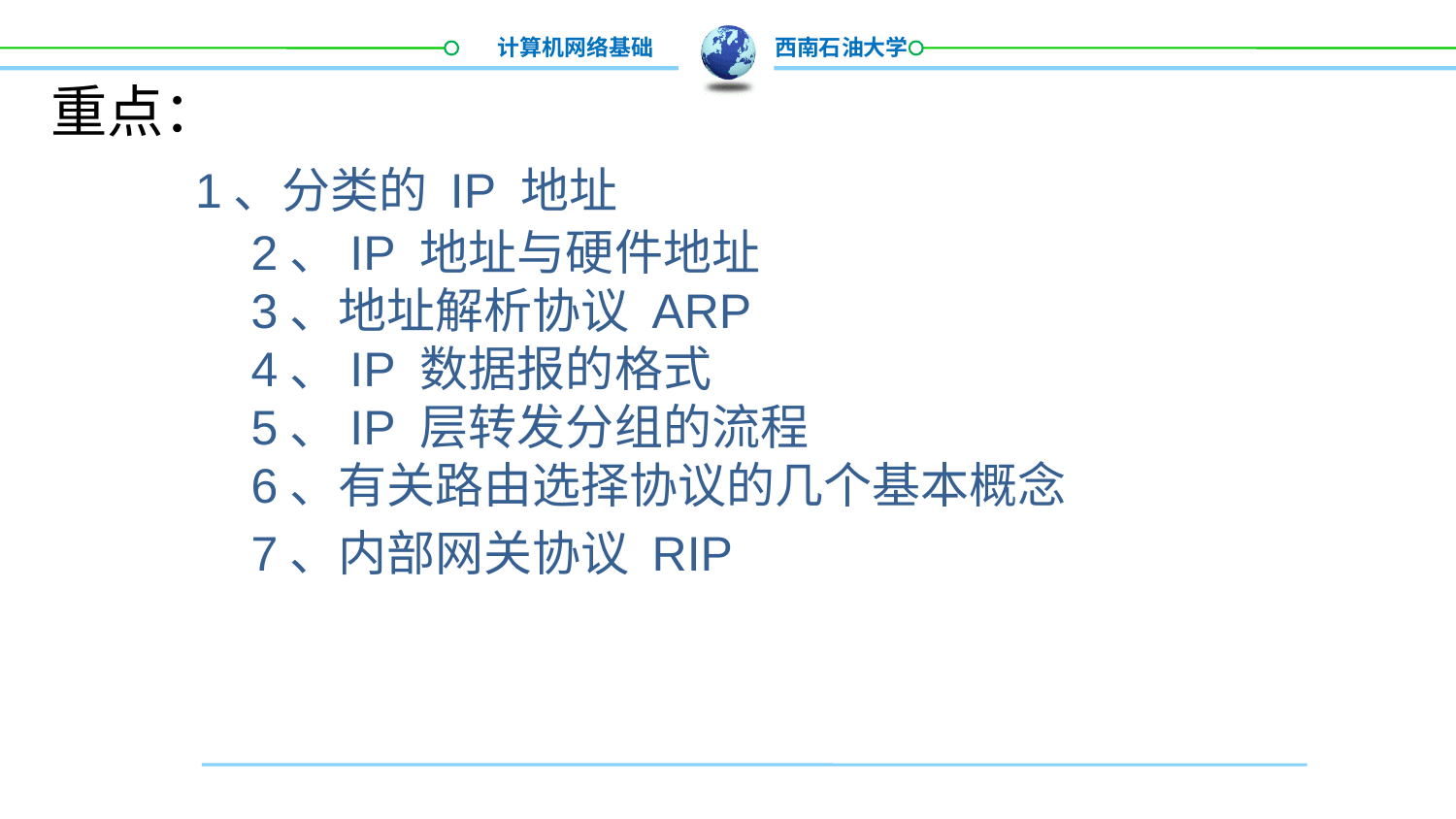

重点：
  	     1、分类的 IP 地址
        	2、IP 地址与硬件地址
  		3、地址解析协议 ARP
		4、IP 数据报的格式
  		5、IP 层转发分组的流程
		6、有关路由选择协议的几个基本概念
		7、内部网关协议 RIP
5